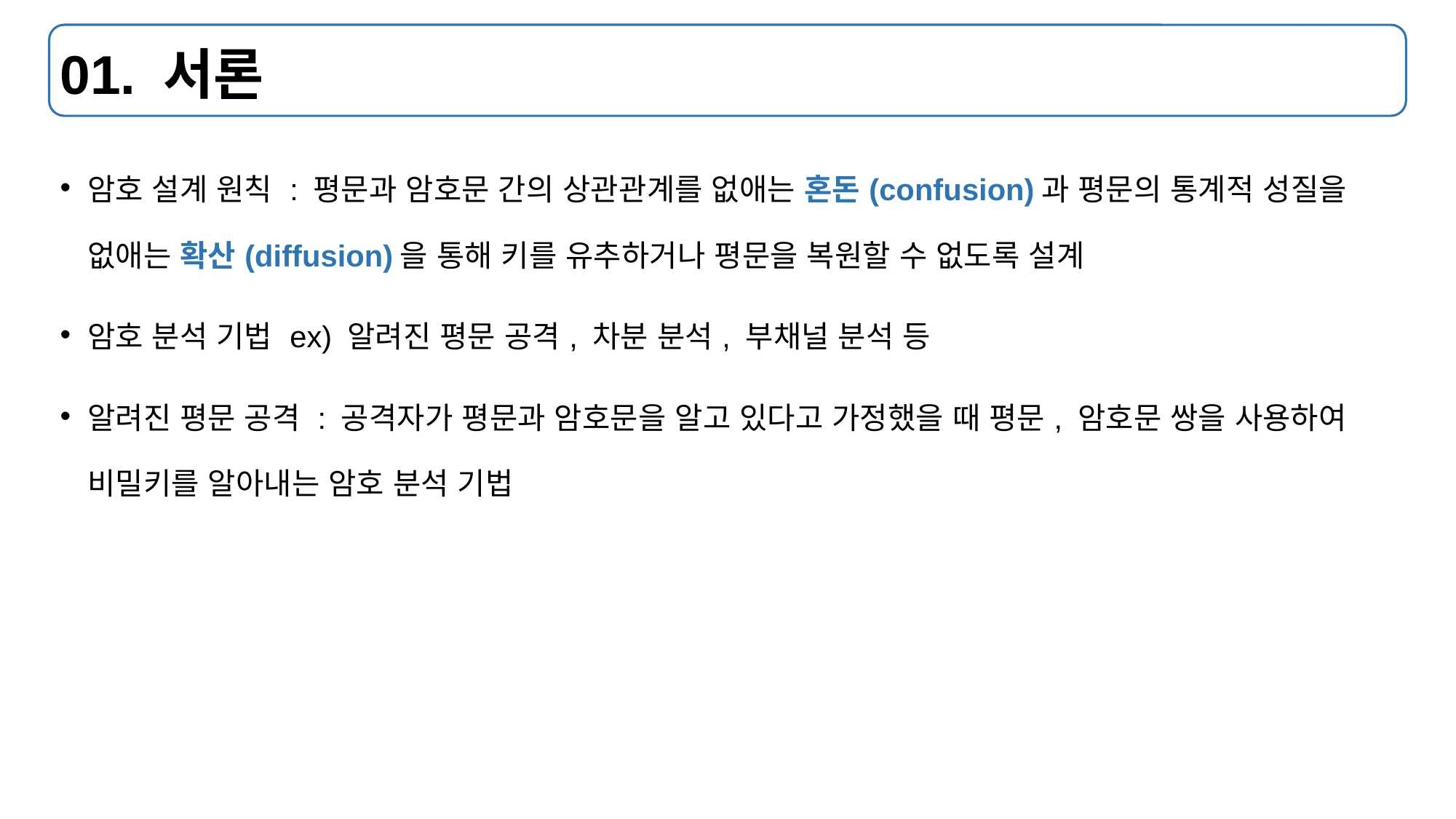

# 01. 서론
암호 설계 원칙 : 평문과 암호문 간의 상관관계를 없애는 혼돈(confusion)과 평문의 통계적 성질을 없애는 확산(diffusion)을 통해 키를 유추하거나 평문을 복원할 수 없도록 설계
암호 분석 기법 ex) 알려진 평문 공격, 차분 분석, 부채널 분석 등
알려진 평문 공격 : 공격자가 평문과 암호문을 알고 있다고 가정했을 때 평문, 암호문 쌍을 사용하여 비밀키를 알아내는 암호 분석 기법